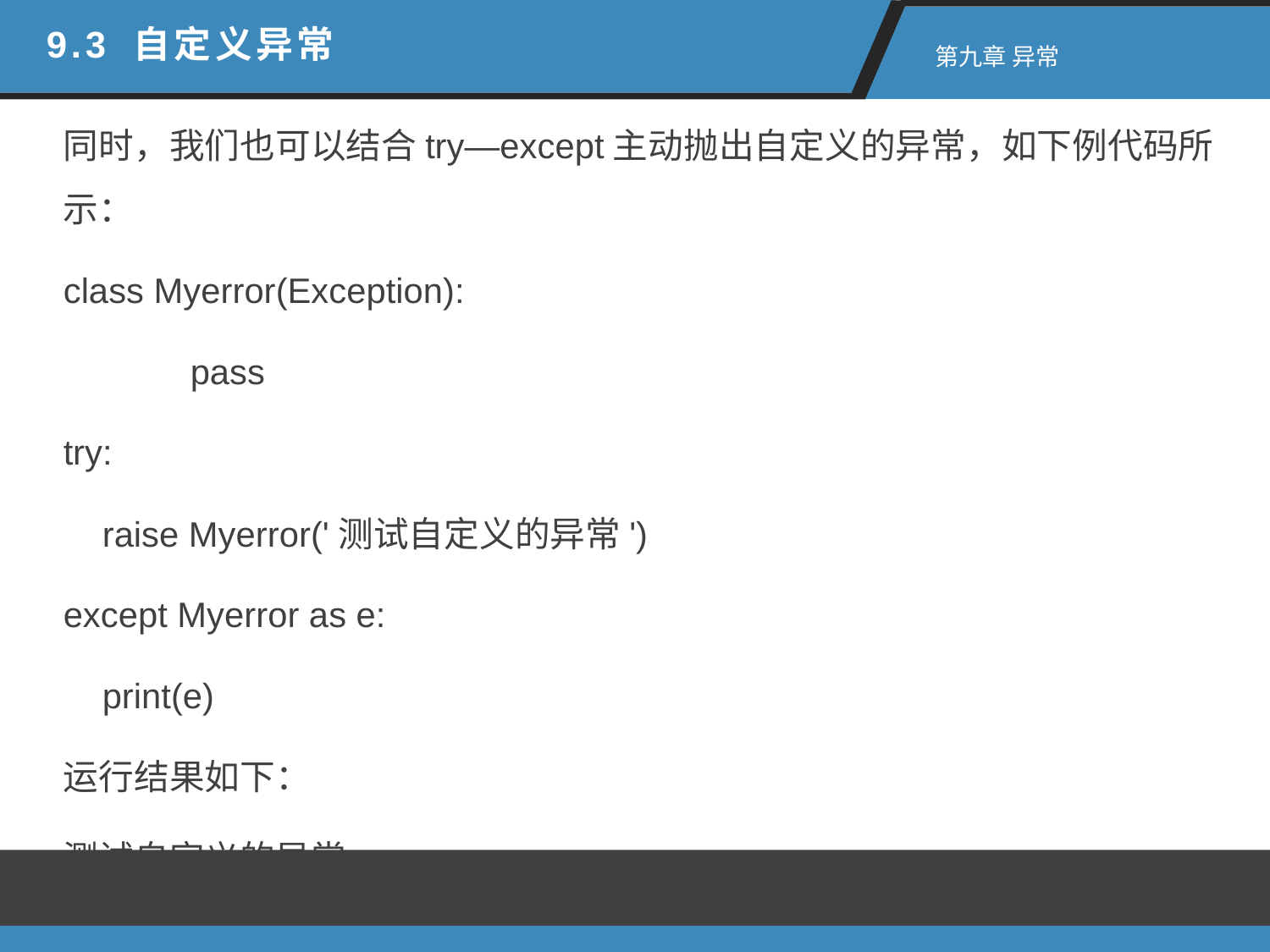

9.3 自定义异常
  第九章 异常
同时，我们也可以结合try—except主动抛出自定义的异常，如下例代码所示：
class Myerror(Exception):
	pass
try:
    raise Myerror('测试自定义的异常')
except Myerror as e:
    print(e)
运行结果如下：
测试自定义的异常